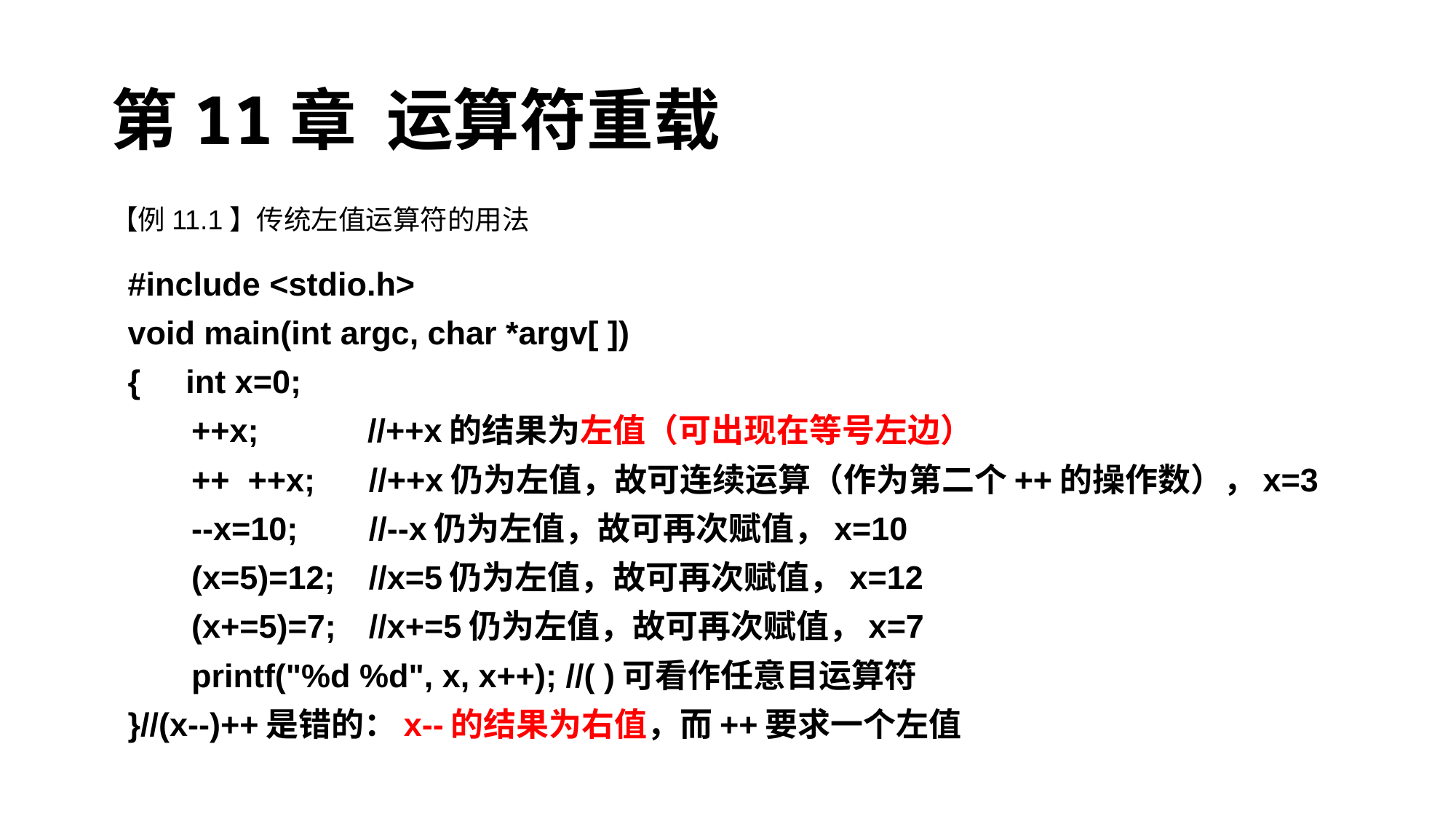

# 第11章  运算符重载
【例11.1】传统左值运算符的用法
#include <stdio.h>
void main(int argc, char *argv[ ])
{     int x=0;
       ++x;            //++x的结果为左值（可出现在等号左边）
       ++  ++x;	  //++x仍为左值，故可连续运算（作为第二个++的操作数），x=3
       --x=10;	  //--x仍为左值，故可再次赋值，x=10
       (x=5)=12;	  //x=5仍为左值，故可再次赋值，x=12
       (x+=5)=7;	  //x+=5仍为左值，故可再次赋值，x=7
       printf("%d %d", x, x++); //( )可看作任意目运算符
}//(x--)++是错的：x--的结果为右值，而++要求一个左值